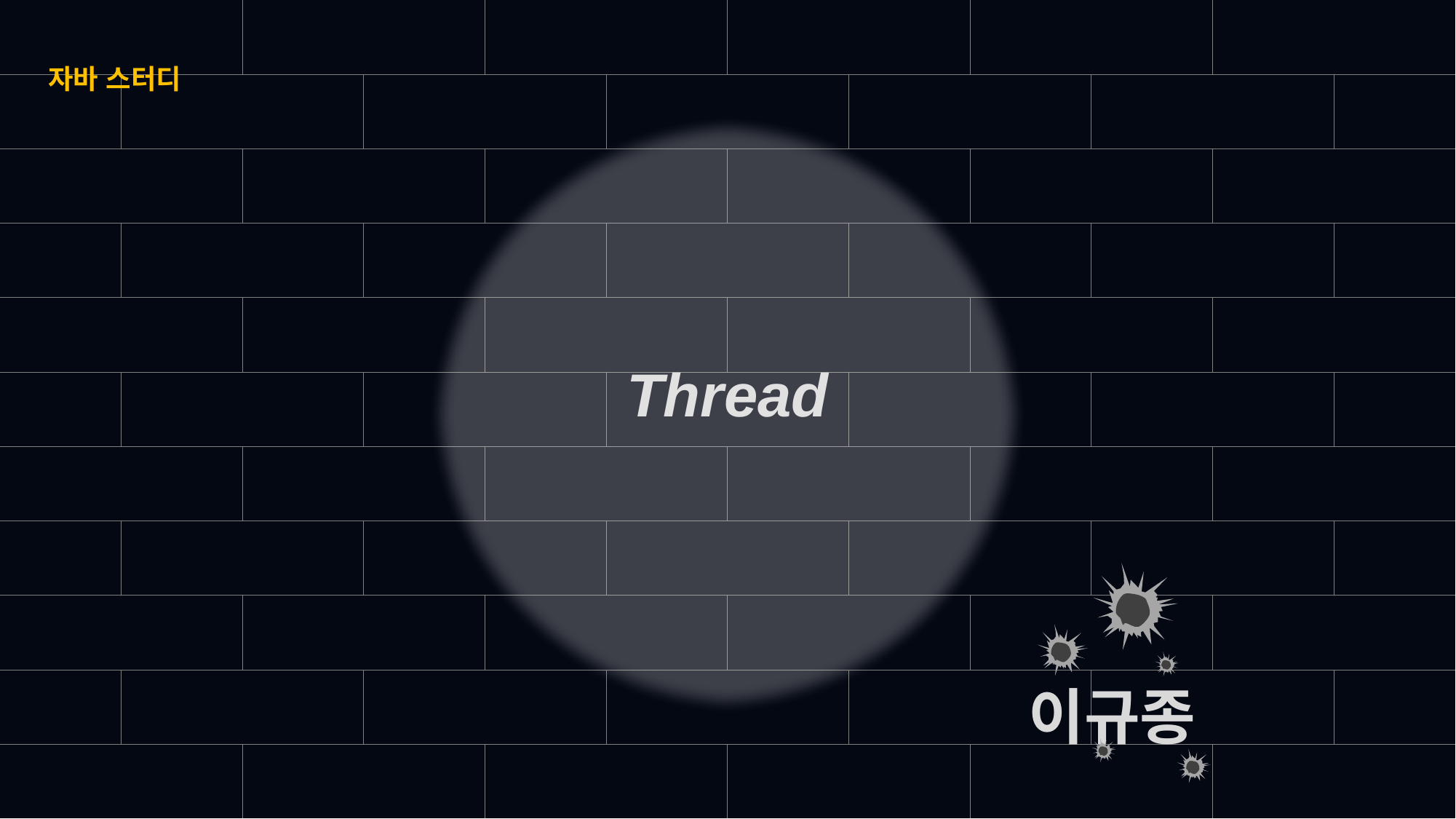

|  |  |  |  |  |  |  |  |  |  |  |  |
| --- | --- | --- | --- | --- | --- | --- | --- | --- | --- | --- | --- |
|  |  |  |  |  |  |  |  |  |  |  |  |
|  |  |  |  |  |  |  |  |  |  |  |  |
|  |  |  |  |  |  |  |  |  |  |  |  |
|  |  |  |  |  |  |  |  |  |  |  |  |
|  |  |  |  |  |  |  |  |  |  |  |  |
|  |  |  |  |  |  |  |  |  |  |  |  |
|  |  |  |  |  |  |  |  |  |  |  |  |
|  |  |  |  |  |  |  |  |  |  |  |  |
|  |  |  |  |  |  |  |  |  |  |  |  |
|  |  |  |  |  |  |  |  |  |  |  |  |
자바 스터디

Thread

이규종